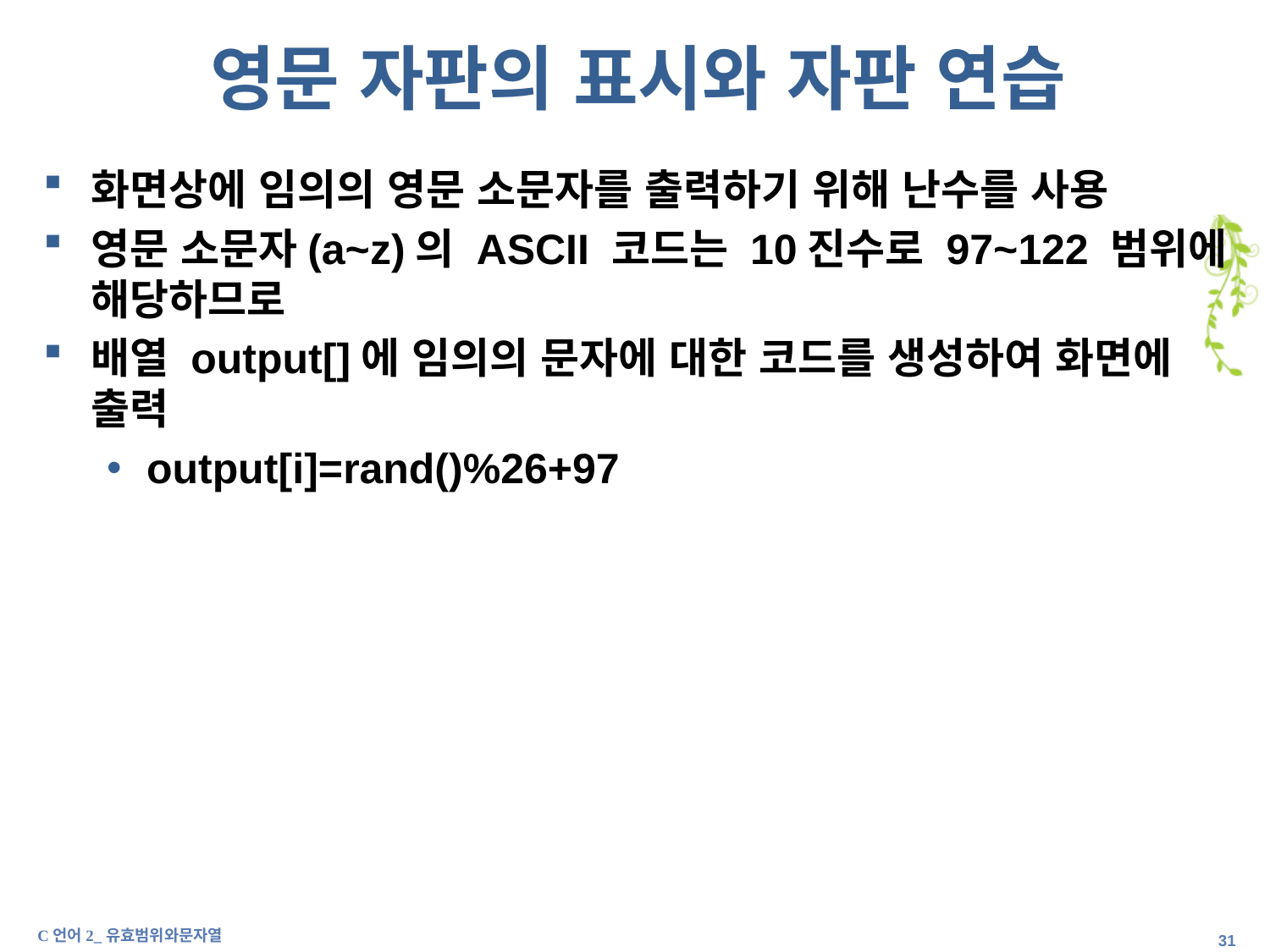

# 영문 자판의 표시와 자판 연습
화면상에 임의의 영문 소문자를 출력하기 위해 난수를 사용
영문 소문자(a~z)의 ASCII 코드는 10진수로 97~122 범위에 해당하므로
배열 output[]에 임의의 문자에 대한 코드를 생성하여 화면에 출력
output[i]=rand()%26+97

C언어2_유효범위와문자열
31